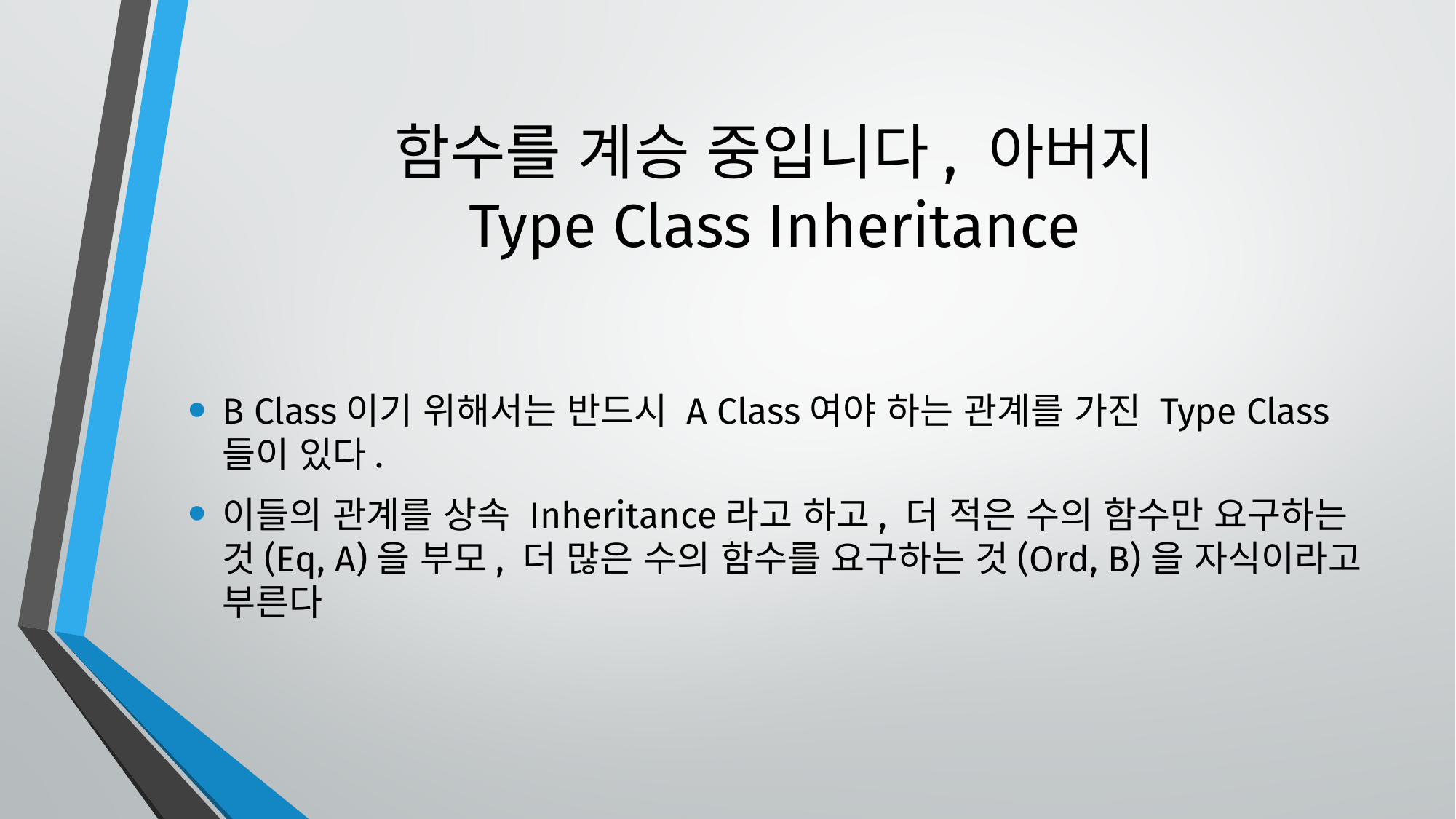

# 함수를 계승 중입니다, 아버지 Type Class Inheritance
B Class이기 위해서는 반드시 A Class여야 하는 관계를 가진 Type Class 들이 있다.
이들의 관계를 상속 Inheritance라고 하고, 더 적은 수의 함수만 요구하는 것(Eq, A)을 부모, 더 많은 수의 함수를 요구하는 것(Ord, B)을 자식이라고 부른다